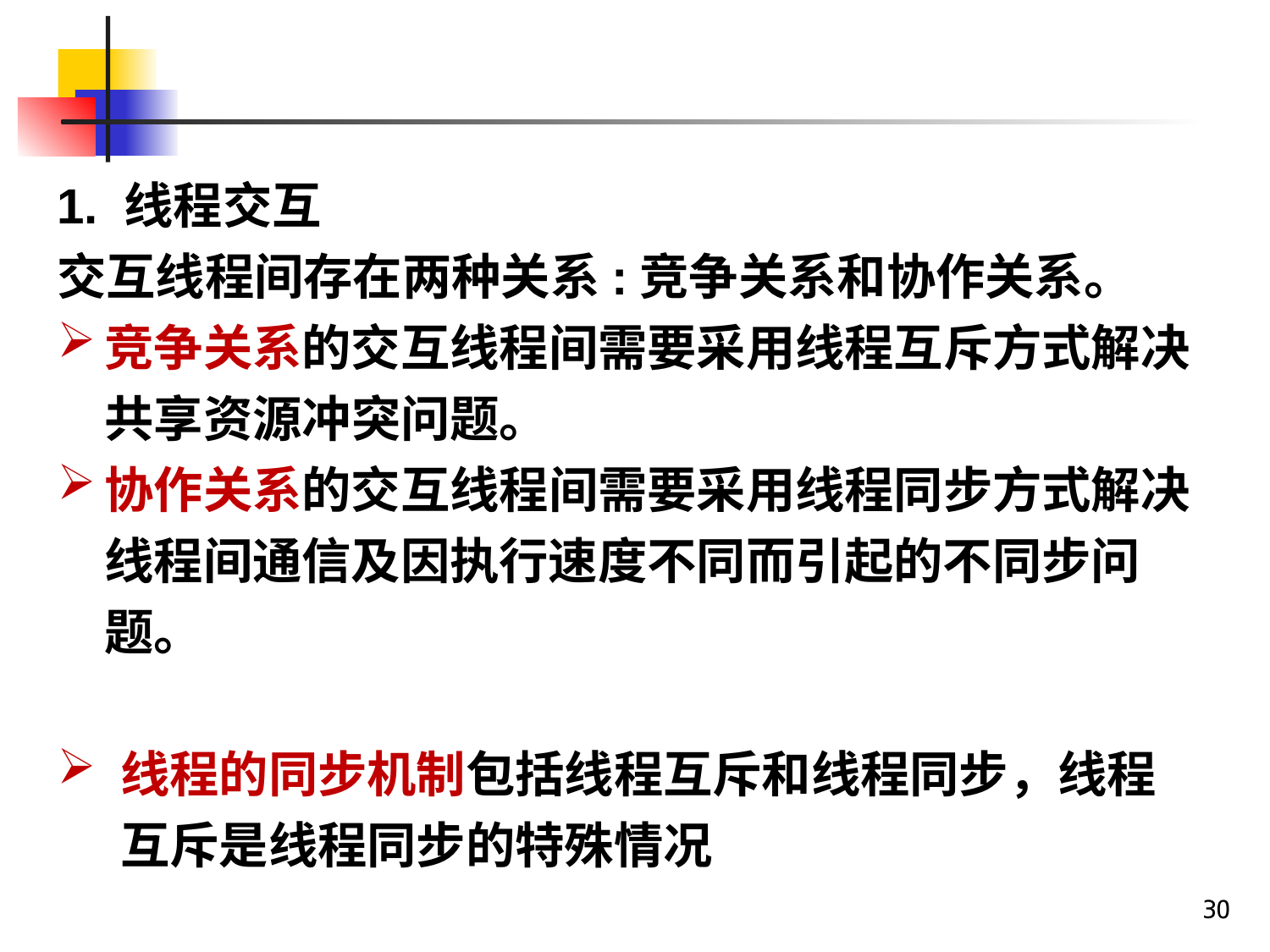

#
1. 线程交互
交互线程间存在两种关系:竞争关系和协作关系。
竞争关系的交互线程间需要采用线程互斥方式解决共享资源冲突问题。
协作关系的交互线程间需要采用线程同步方式解决线程间通信及因执行速度不同而引起的不同步问题。

线程的同步机制包括线程互斥和线程同步，线程互斥是线程同步的特殊情况
30